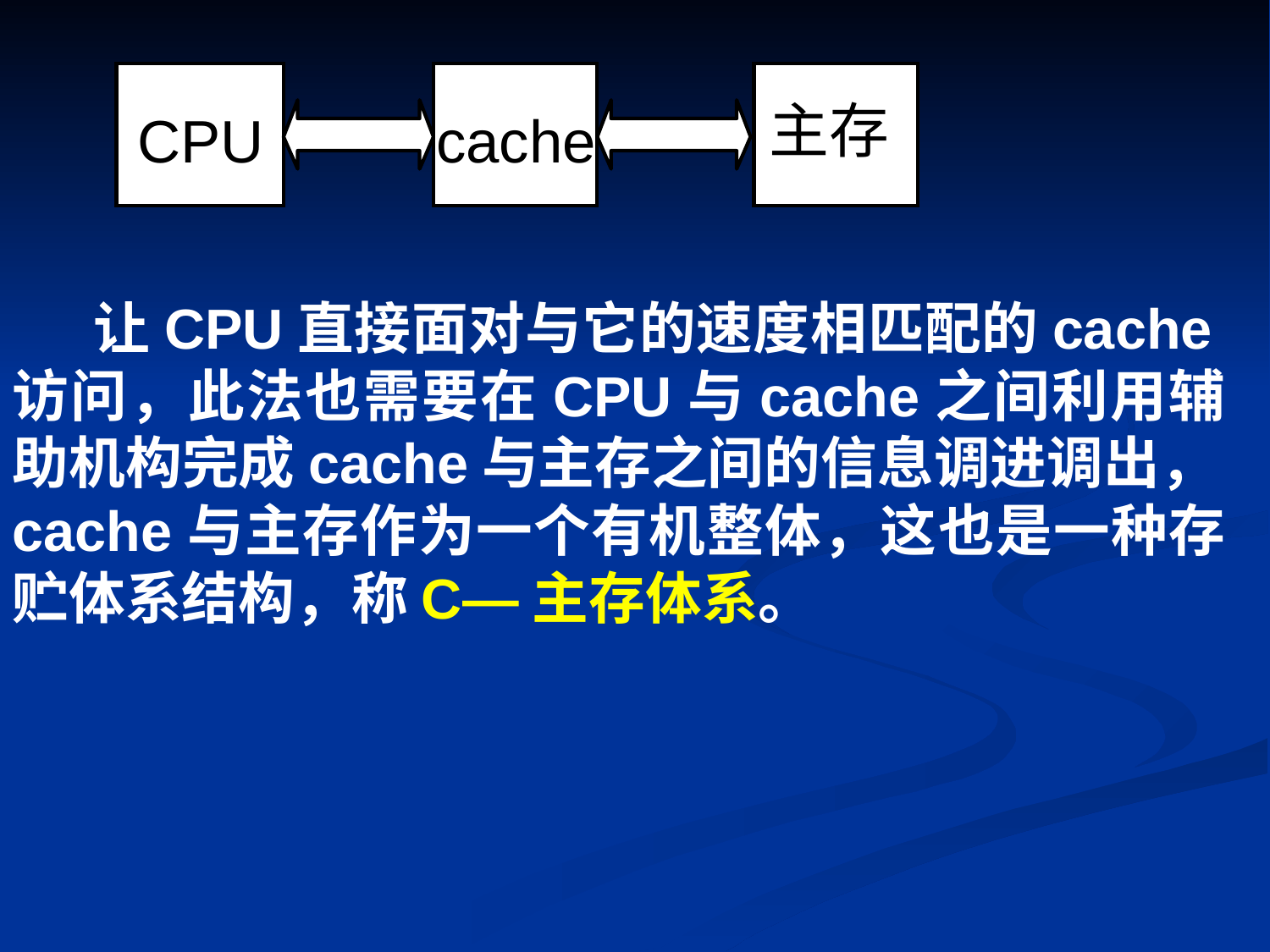

主存

CPU
cache
     让CPU直接面对与它的速度相匹配的cache访问，此法也需要在CPU与cache之间利用辅助机构完成cache与主存之间的信息调进调出，cache与主存作为一个有机整体，这也是一种存贮体系结构，称C—主存体系。